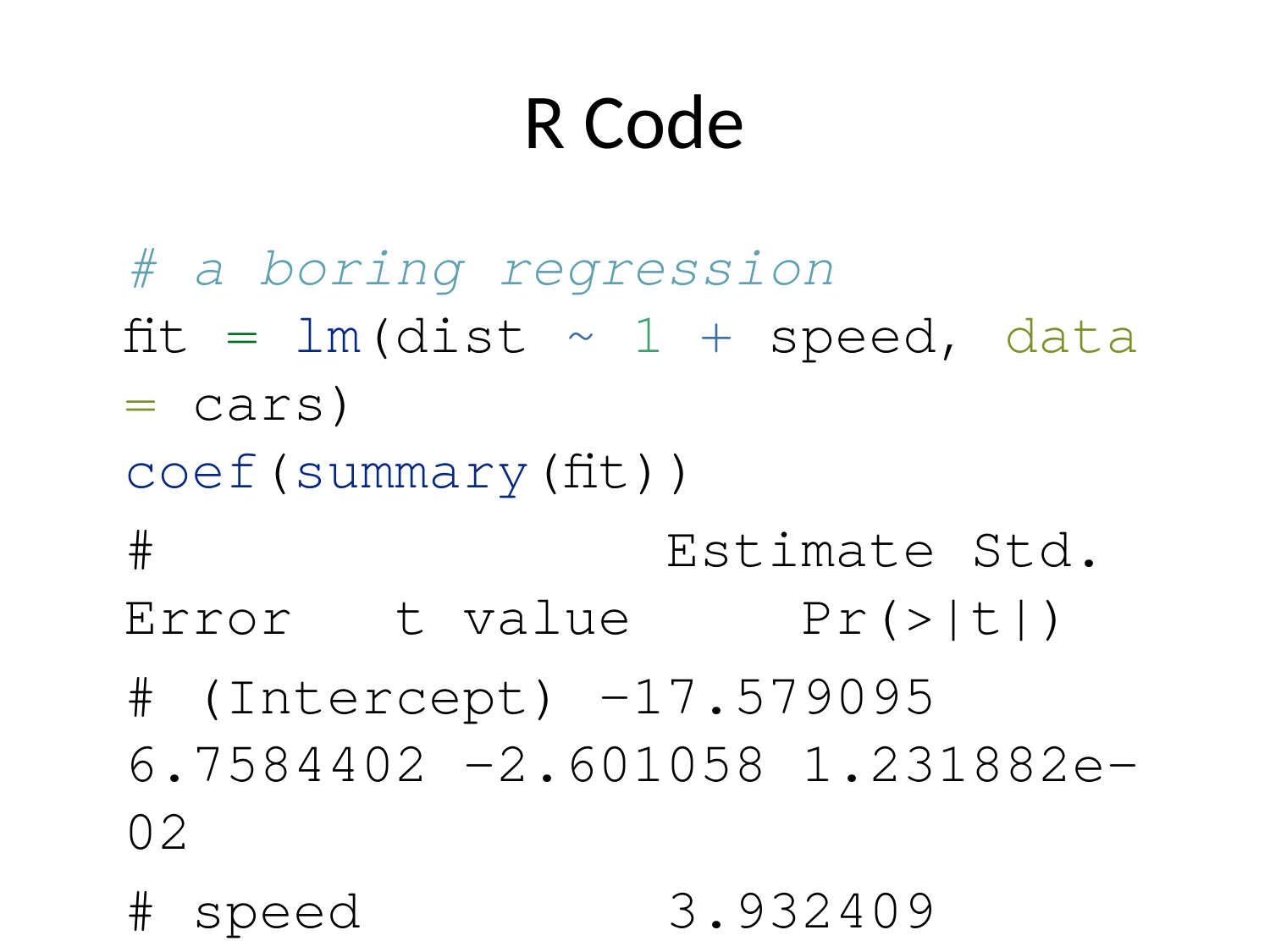

# R Code
# a boring regression fit = lm(dist ~ 1 + speed, data = cars) coef(summary(fit))
#               Estimate Std. Error   t value     Pr(>|t|)
# (Intercept) -17.579095  6.7584402 -2.601058 1.231882e-02
# speed         3.932409  0.4155128  9.463990 1.489836e-12
dojutsu = c('地爆天星', '天照', '加具土命', '神威', '須佐能乎', '無限月読')
grep('天', dojutsu, value = TRUE)
# character(0)